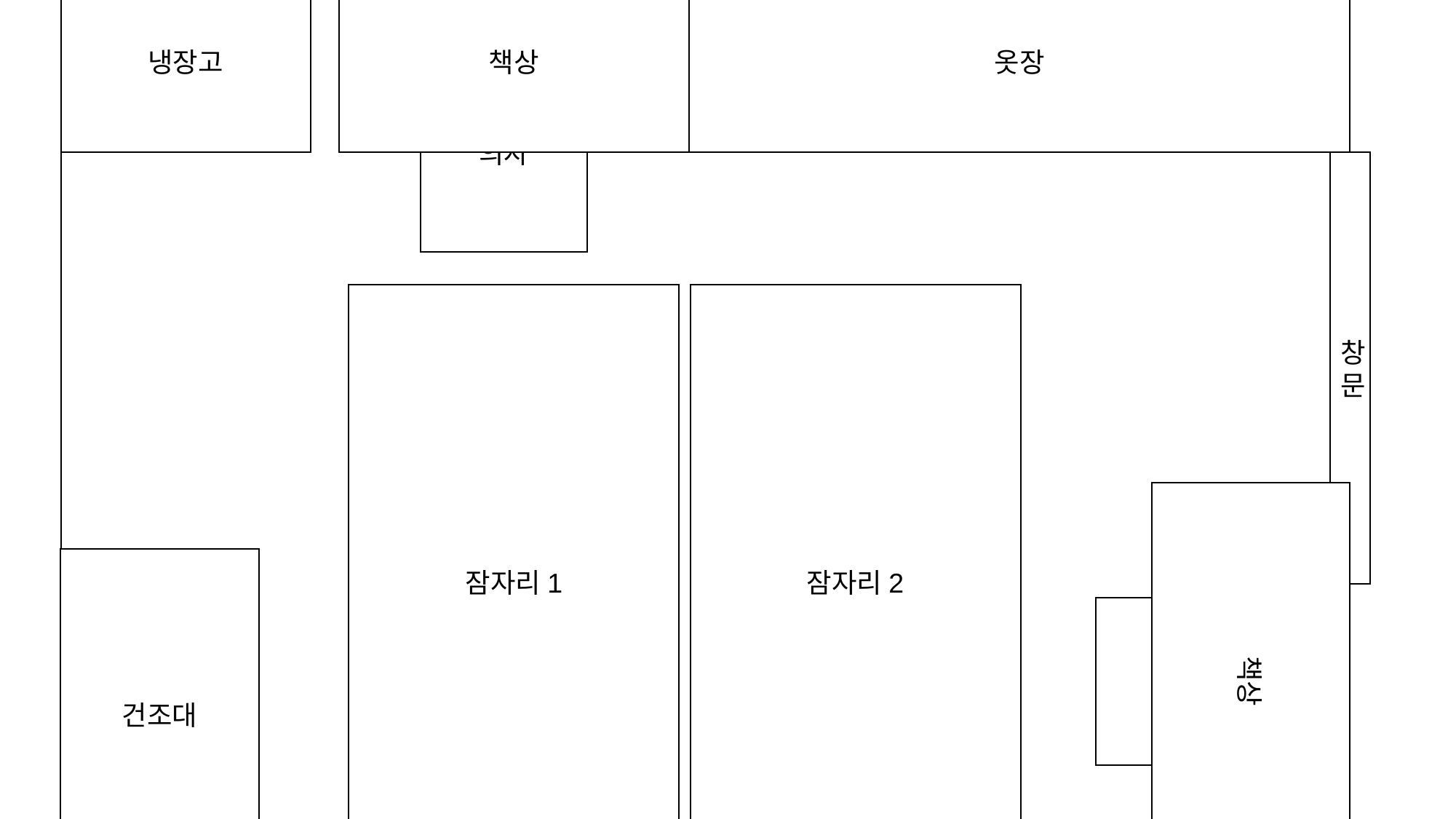

냉장고
책상
옷장
의자
창문
잠자리1
잠자리2
건조대
책상
의자